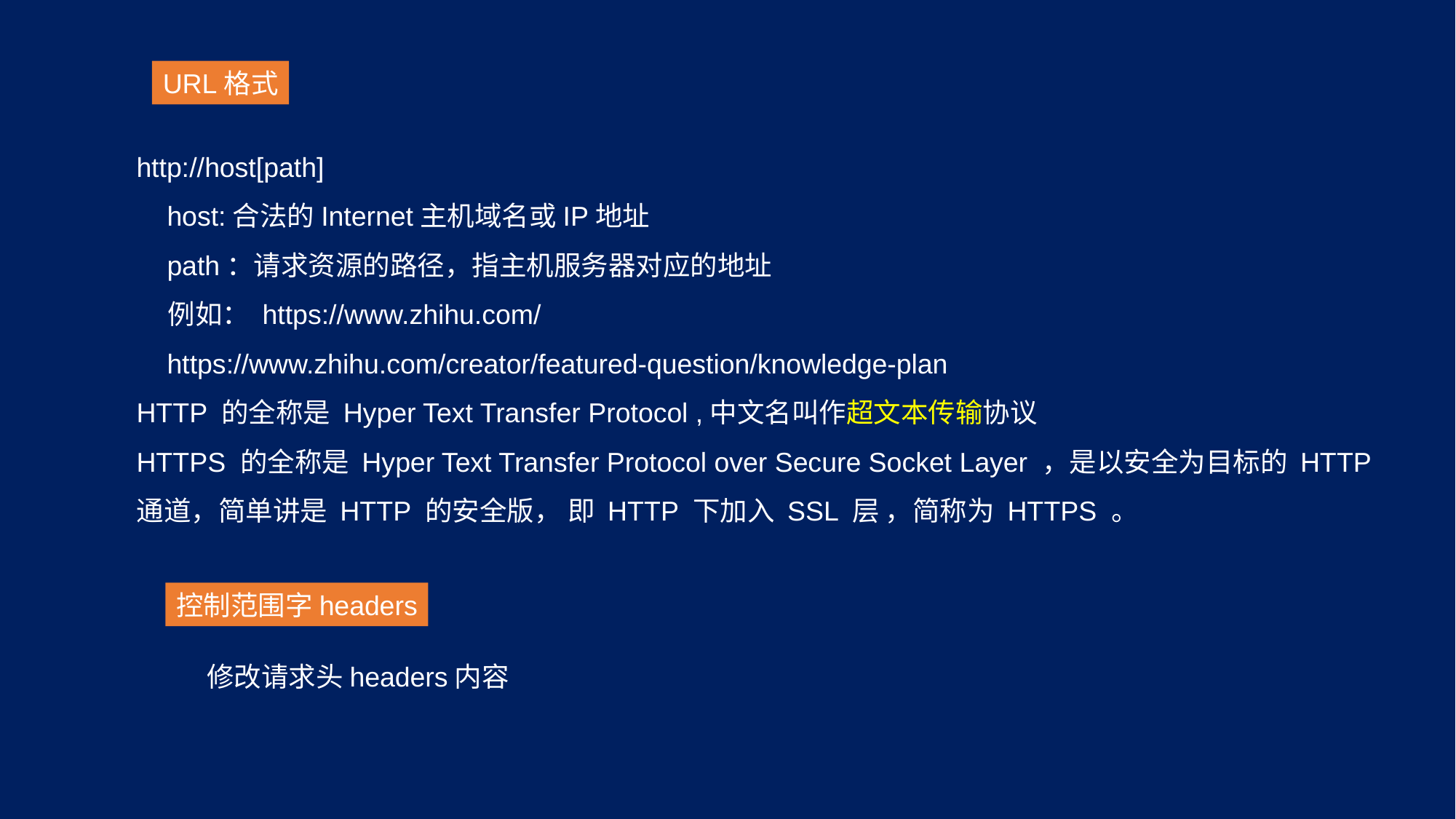

URL格式
http://host[path]
    host:合法的Internet主机域名或IP地址
    path：请求资源的路径，指主机服务器对应的地址
    例如： https://www.zhihu.com/
    https://www.zhihu.com/creator/featured-question/knowledge-plan
HTTP 的全称是 Hyper Text Transfer Protocol ,中文名叫作超文本传输协议
HTTPS 的全称是 Hyper Text Transfer Protocol over Secure Socket Layer ，是以安全为目标的 HTTP
通道，简单讲是 HTTP 的安全版， 即 HTTP 下加入 SSL 层 ，简称为 HTTPS 。
控制范围字headers
修改请求头headers内容